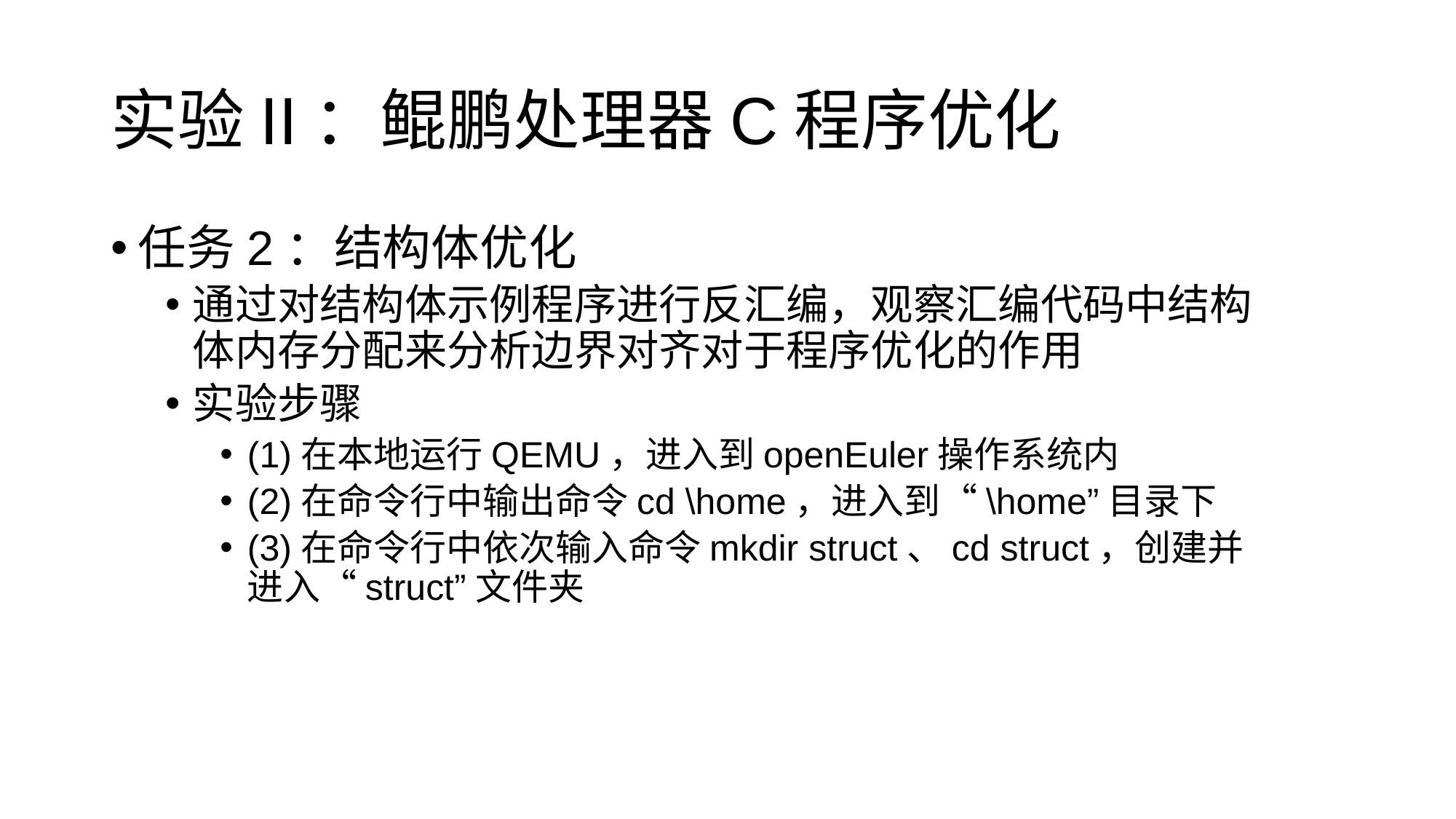

# 实验II：鲲鹏处理器C程序优化
任务2：结构体优化
通过对结构体示例程序进行反汇编，观察汇编代码中结构体内存分配来分析边界对齐对于程序优化的作用
实验步骤
(1)在本地运行QEMU，进入到openEuler操作系统内
(2)在命令行中输出命令cd \home，进入到“\home”目录下
(3)在命令行中依次输入命令mkdir struct、cd struct，创建并进入“struct”文件夹